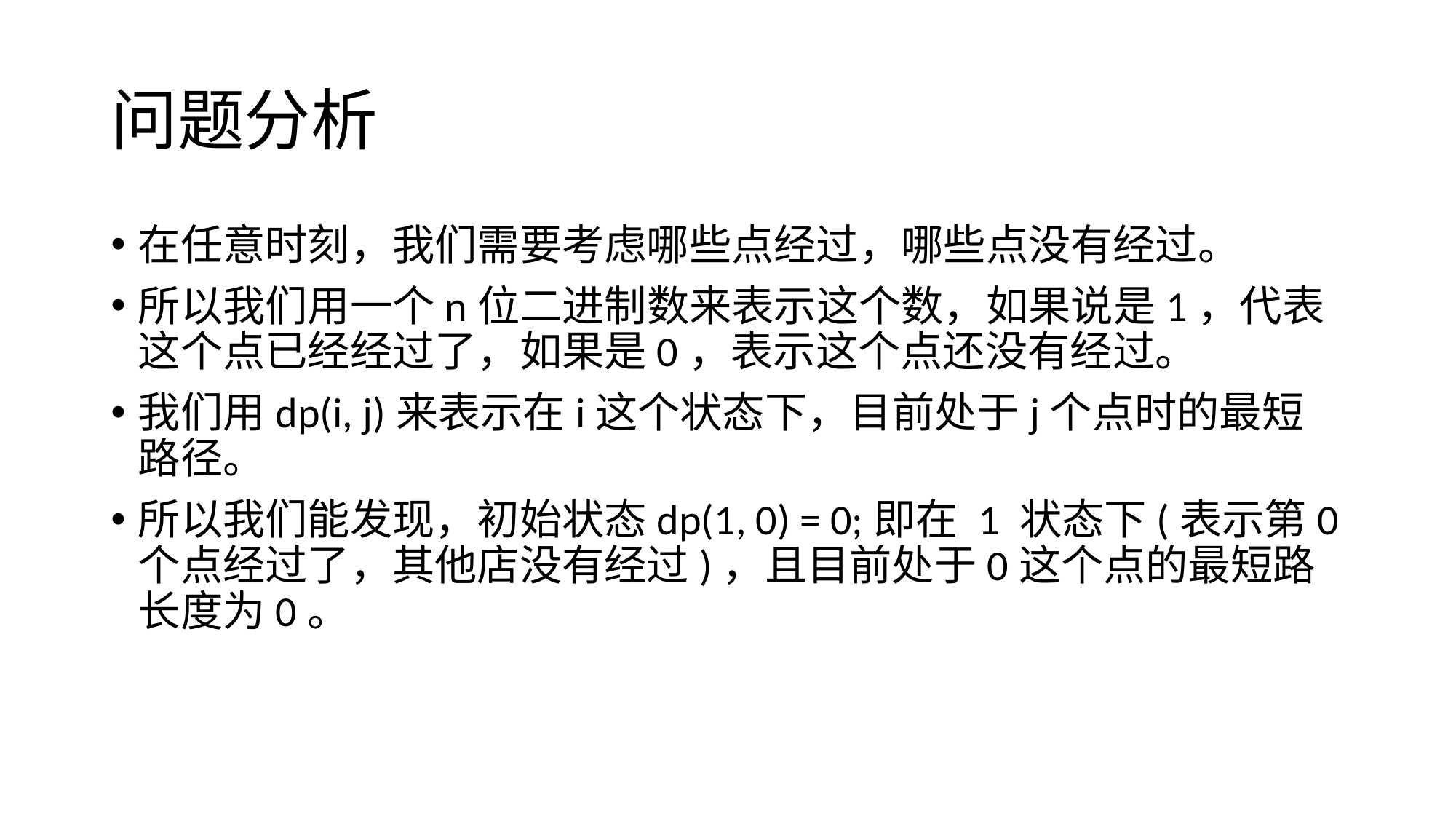

# 问题分析
在任意时刻，我们需要考虑哪些点经过，哪些点没有经过。
所以我们用一个n位二进制数来表示这个数，如果说是1，代表这个点已经经过了，如果是0，表示这个点还没有经过。
我们用dp(i, j)来表示在i这个状态下，目前处于j个点时的最短路径。
所以我们能发现，初始状态dp(1, 0) = 0;即在 1 状态下(表示第0个点经过了，其他店没有经过)，且目前处于0这个点的最短路长度为0。